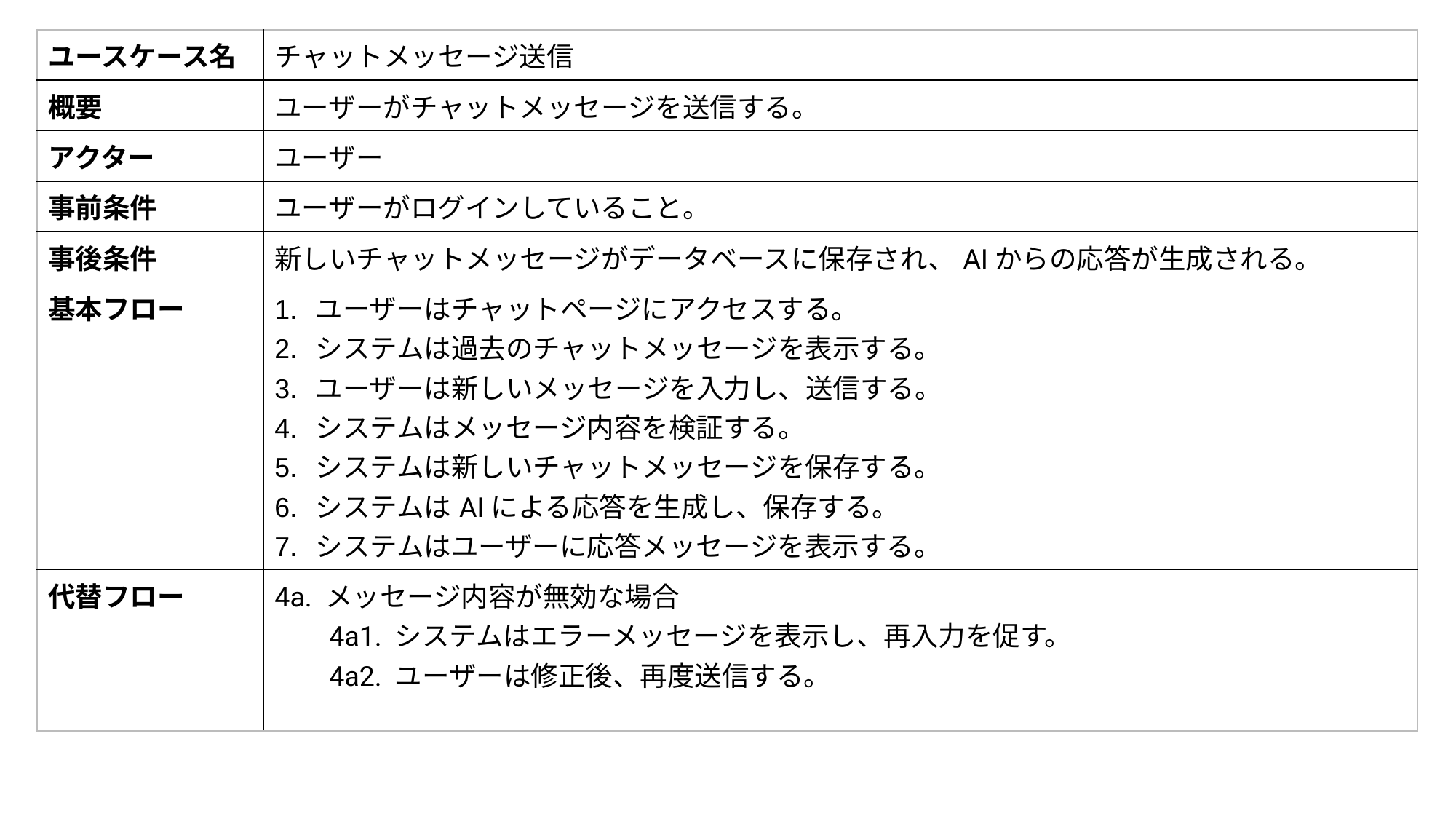

| ユースケース名 | チャットメッセージ送信 |
| --- | --- |
| 概要 | ユーザーがチャットメッセージを送信する。 |
| アクター | ユーザー |
| 事前条件 | ユーザーがログインしていること。 |
| 事後条件 | 新しいチャットメッセージがデータベースに保存され、AIからの応答が生成される。 |
| 基本フロー | ユーザーはチャットページにアクセスする。 システムは過去のチャットメッセージを表示する。 ユーザーは新しいメッセージを入力し、送信する。 システムはメッセージ内容を検証する。 システムは新しいチャットメッセージを保存する。 システムはAIによる応答を生成し、保存する。 システムはユーザーに応答メッセージを表示する。 |
| 代替フロー | 4a. メッセージ内容が無効な場合 4a1. システムはエラーメッセージを表示し、再入力を促す。 4a2. ユーザーは修正後、再度送信する。 |